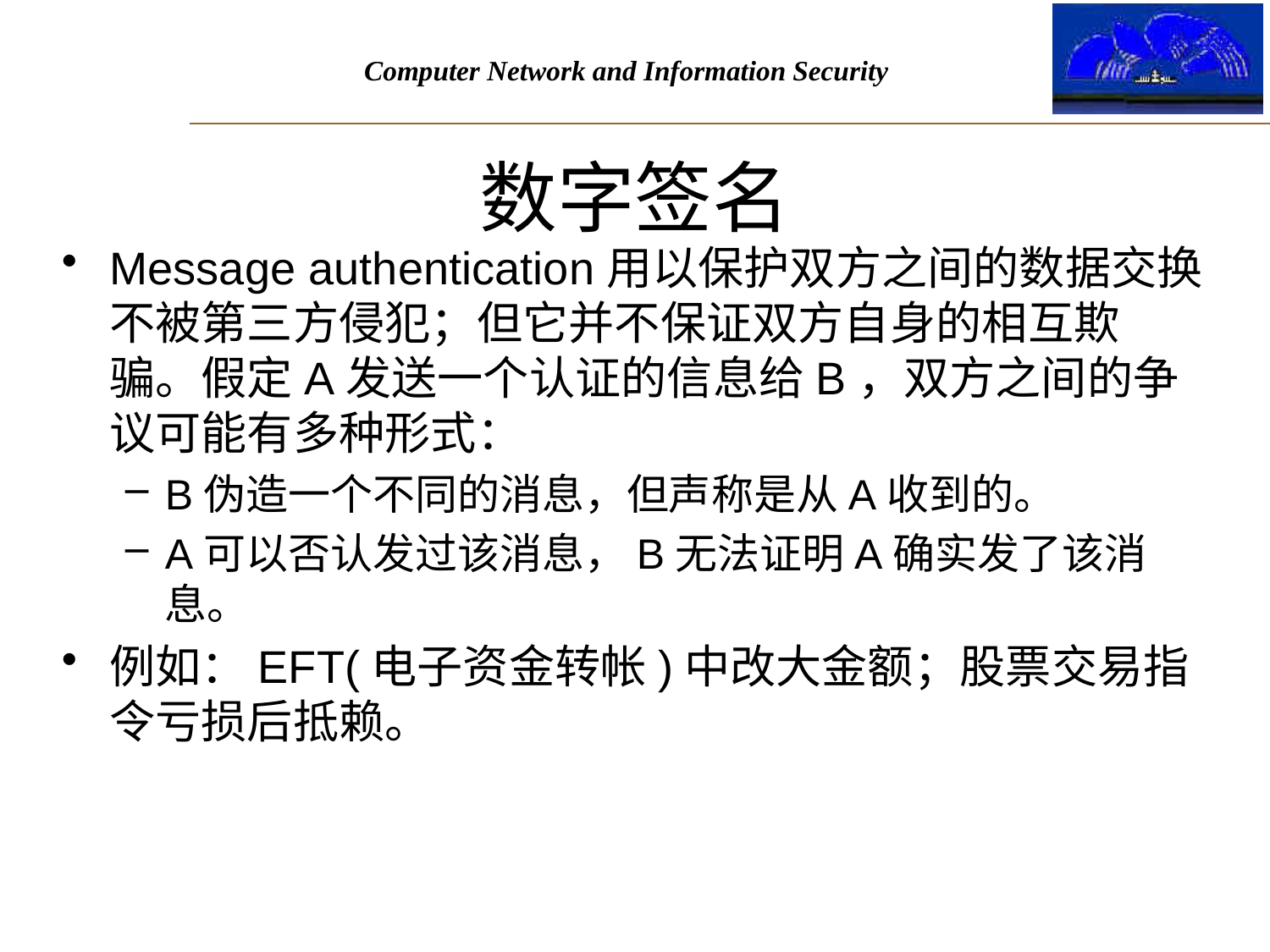

# 数字签名
Message authentication用以保护双方之间的数据交换不被第三方侵犯；但它并不保证双方自身的相互欺骗。假定A发送一个认证的信息给B，双方之间的争议可能有多种形式：
B伪造一个不同的消息，但声称是从A收到的。
A可以否认发过该消息，B无法证明A确实发了该消息。
例如：EFT(电子资金转帐)中改大金额；股票交易指令亏损后抵赖。